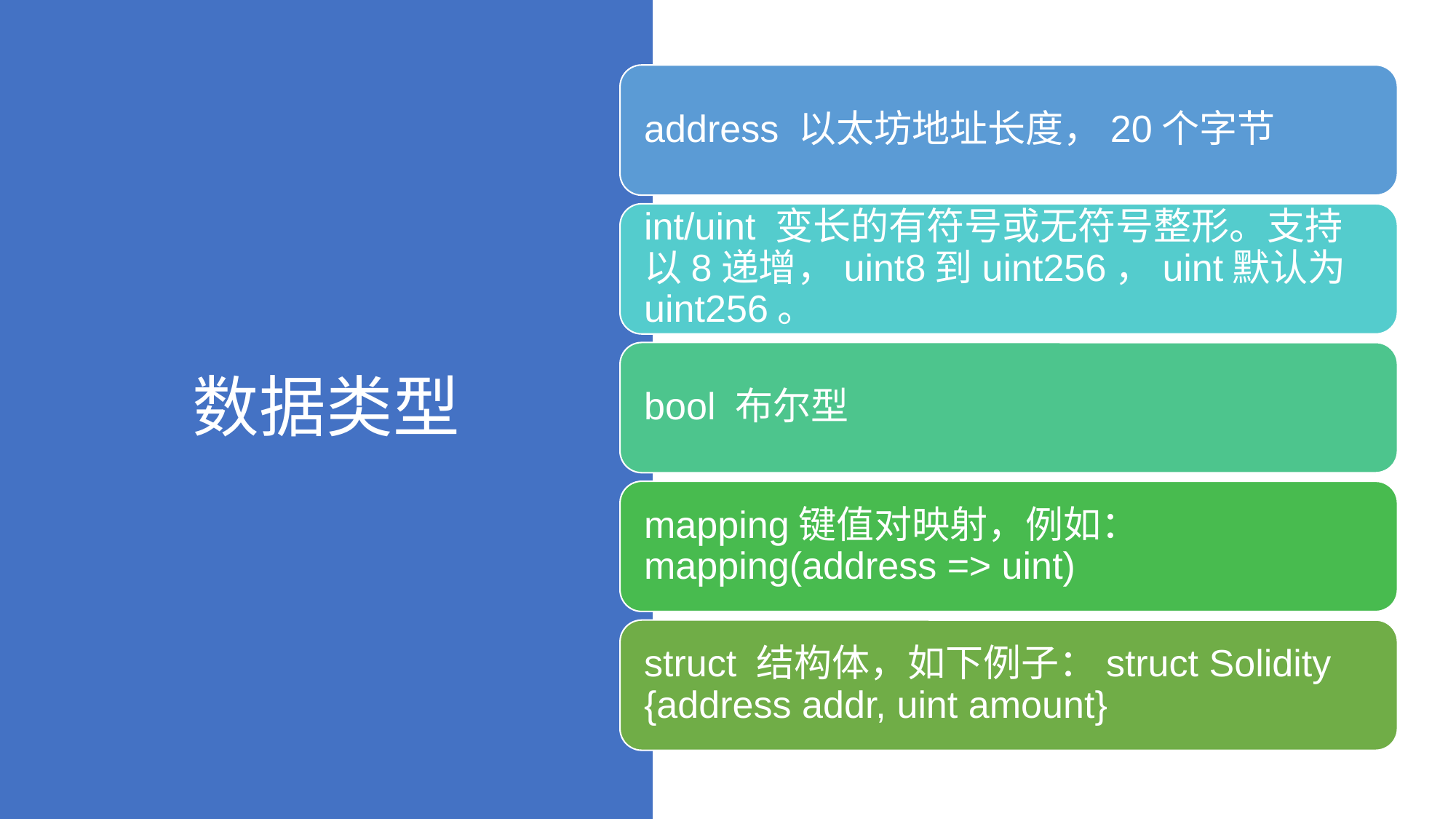

address 以太坊地址长度，20个字节
int/uint 变长的有符号或无符号整形。支持以8递增，uint8到uint256，uint默认为uint256。
bool 布尔型
mapping键值对映射，例如：mapping(address => uint)
struct 结构体，如下例子：struct Solidity {address addr, uint amount}
# 数据类型